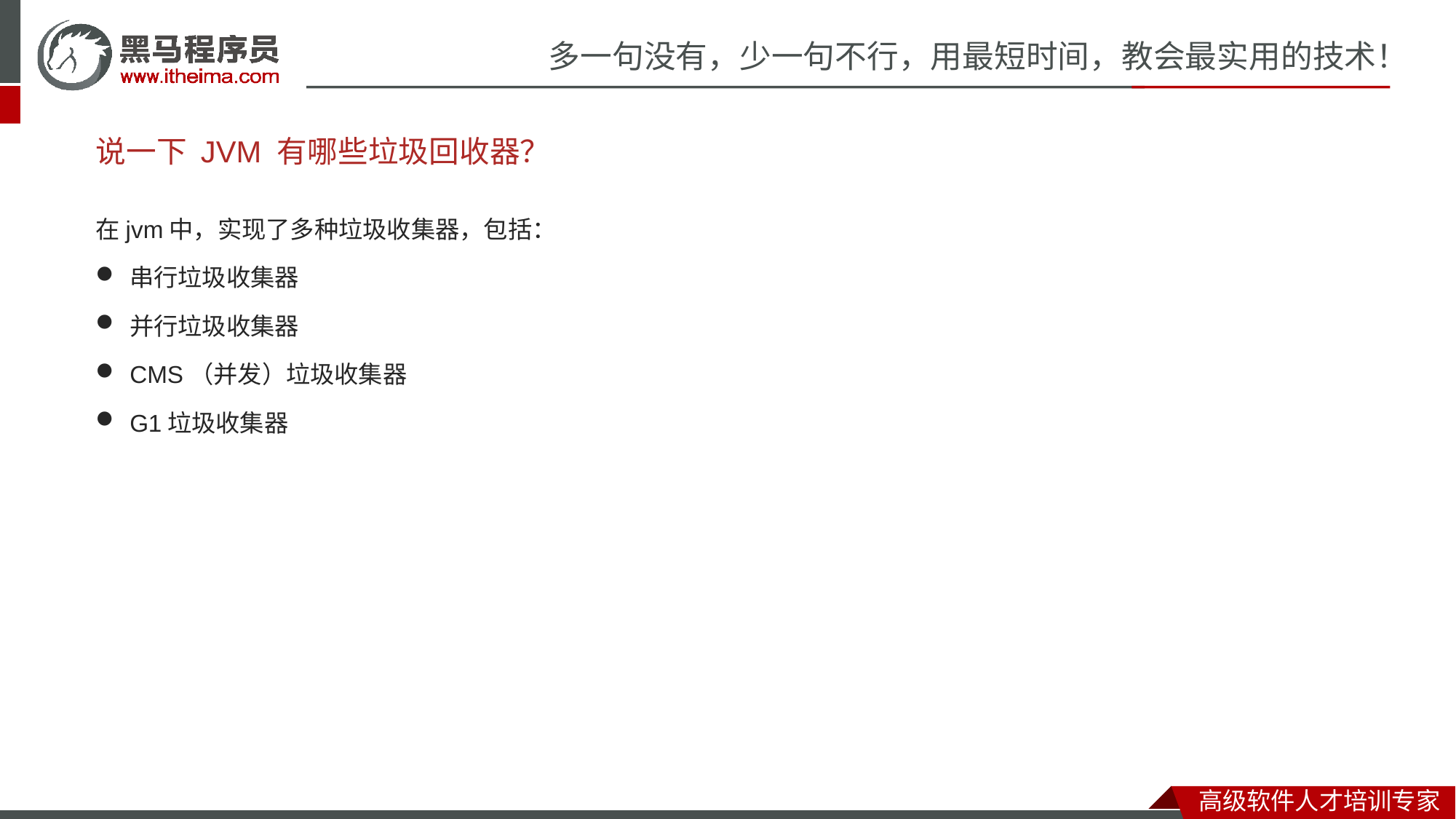

# 说一下 JVM 有哪些垃圾回收器？
在jvm中，实现了多种垃圾收集器，包括：
串行垃圾收集器
并行垃圾收集器
CMS（并发）垃圾收集器
G1垃圾收集器